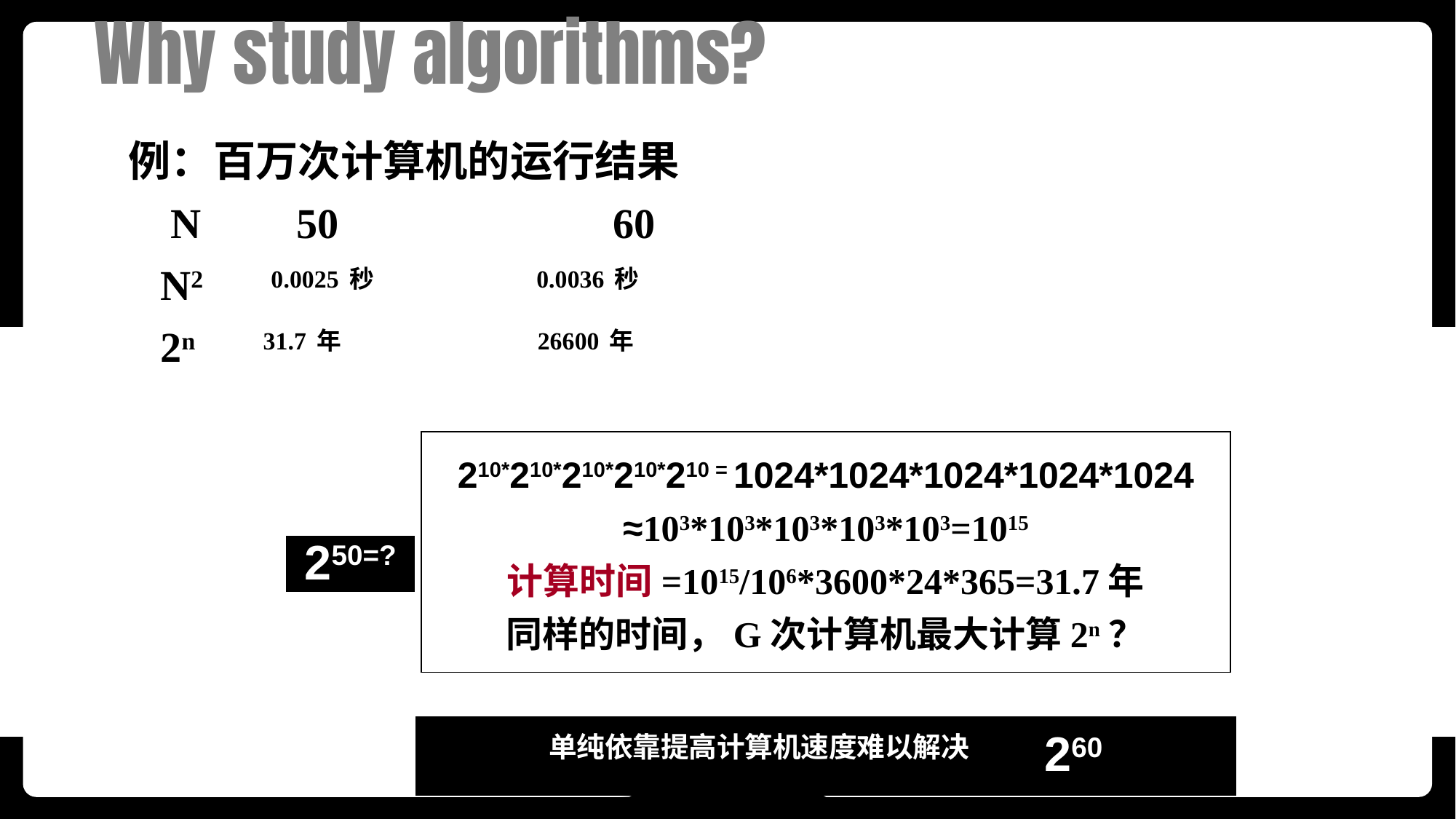

# Why study algorithms?
例：百万次计算机的运行结果
    N         50                          60
   N2           0.0025秒                           0.0036秒
   2n           31.7年                                 26600年
210*210*210*210*210 = 1024*1024*1024*1024*1024
≈103*103*103*103*103=1015
计算时间=1015/106*3600*24*365=31.7年
同样的时间，G次计算机最大计算2n？
250=?
单纯依靠提高计算机速度难以解决          260